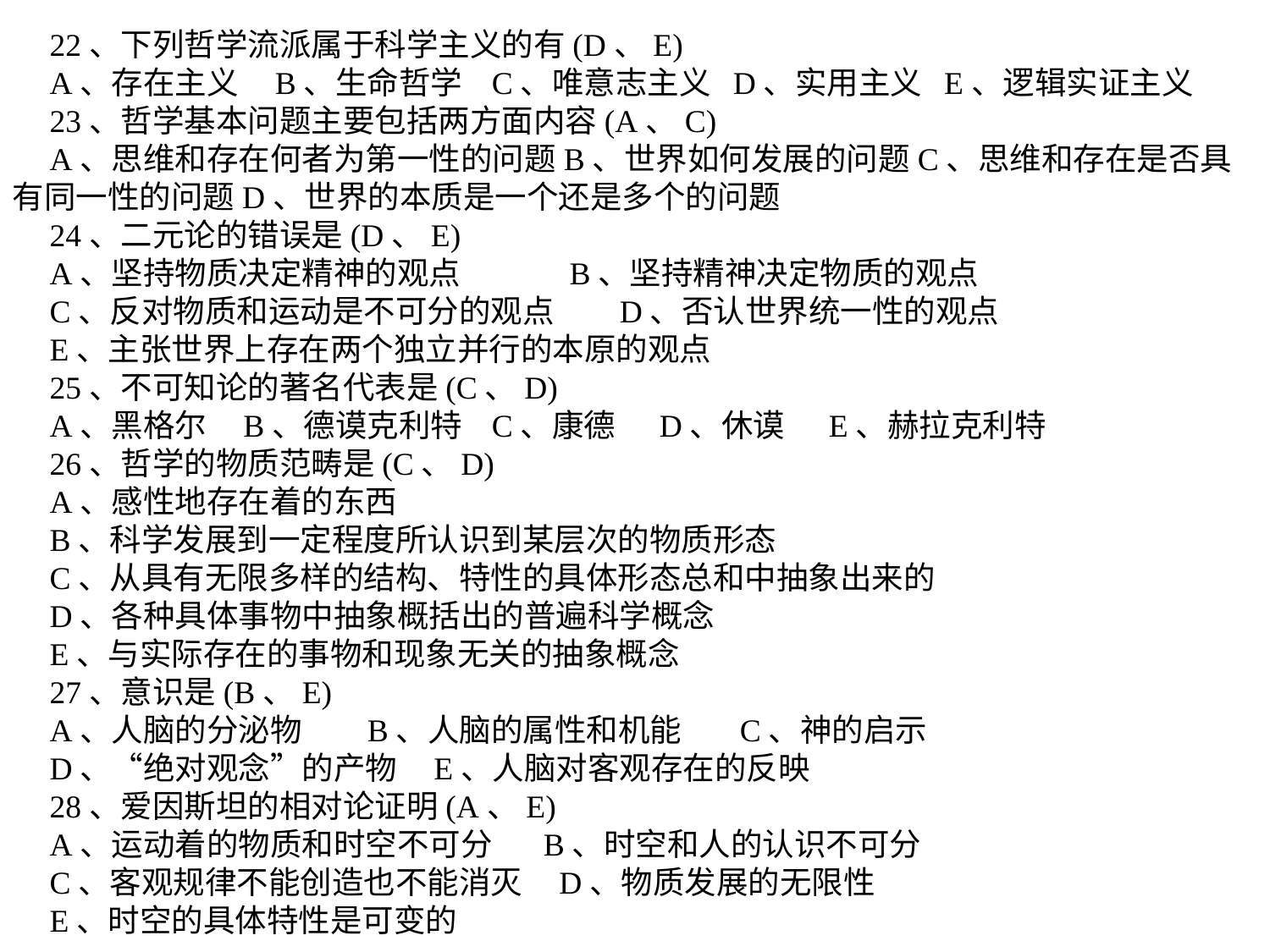

22、下列哲学流派属于科学主义的有(D、E)
A、存在主义    B、生命哲学   C、唯意志主义  D、实用主义  E、逻辑实证主义
23、哲学基本问题主要包括两方面内容(A、C)
A、思维和存在何者为第一性的问题B、世界如何发展的问题C、思维和存在是否具有同一性的问题D、世界的本质是一个还是多个的问题
24、二元论的错误是(D、E)
A、坚持物质决定精神的观点              B、坚持精神决定物质的观点
C、反对物质和运动是不可分的观点        D、否认世界统一性的观点
E、主张世界上存在两个独立并行的本原的观点
25、不可知论的著名代表是(C、D)
A、黑格尔    B、德谟克利特   C、康德     D、休谟     E、赫拉克利特
26、哲学的物质范畴是(C、D)
A、感性地存在着的东西
B、科学发展到一定程度所认识到某层次的物质形态
C、从具有无限多样的结构、特性的具体形态总和中抽象出来的
D、各种具体事物中抽象概括出的普遍科学概念
E、与实际存在的事物和现象无关的抽象概念
27、意识是(B、E)
A、人脑的分泌物        B、人脑的属性和机能       C、神的启示
D、“绝对观念”的产物    E、人脑对客观存在的反映
28、爱因斯坦的相对论证明(A、E)
A、运动着的物质和时空不可分      B、时空和人的认识不可分
C、客观规律不能创造也不能消灭    D、物质发展的无限性
E、时空的具体特性是可变的